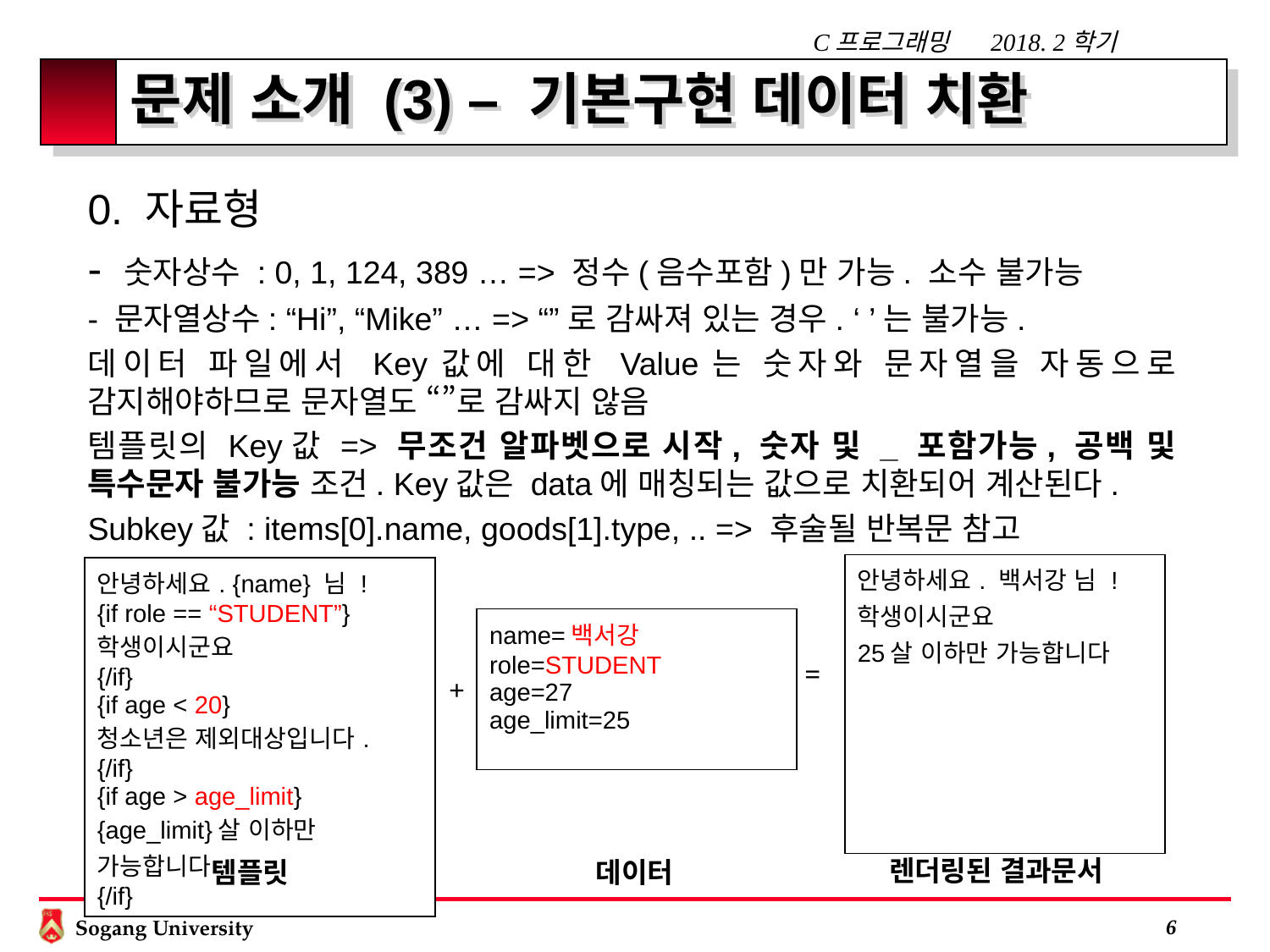

# 문제 소개 (3) – 기본구현 데이터 치환
0. 자료형
- 숫자상수 : 0, 1, 124, 389 … => 정수(음수포함)만 가능. 소수 불가능
- 문자열상수: “Hi”, “Mike” … => “”로 감싸져 있는 경우. ‘ ’는 불가능.
데이터 파일에서 Key값에 대한 Value는 숫자와 문자열을 자동으로 감지해야하므로 문자열도 “”로 감싸지 않음
템플릿의 Key값 => 무조건 알파벳으로 시작, 숫자 및 _ 포함가능, 공백 및 특수문자 불가능 조건. Key값은 data에 매칭되는 값으로 치환되어 계산된다.
Subkey값 : items[0].name, goods[1].type, .. => 후술될 반복문 참고

| 안녕하세요. 백서강 님 ! 학생이시군요 25살 이하만 가능합니다 |
| --- |
| 안녕하세요. {name} 님 ! {if role == “STUDENT”} 학생이시군요 {/if} {if age < 20} 청소년은 제외대상입니다. {/if} {if age > age\_limit} {age\_limit}살 이하만 가능합니다. {/if} |
| --- |
| name=백서강 role=STUDENT age=27 age\_limit=25 |
| --- |
=
+
렌더링된 결과문서
템플릿
데이터
 6